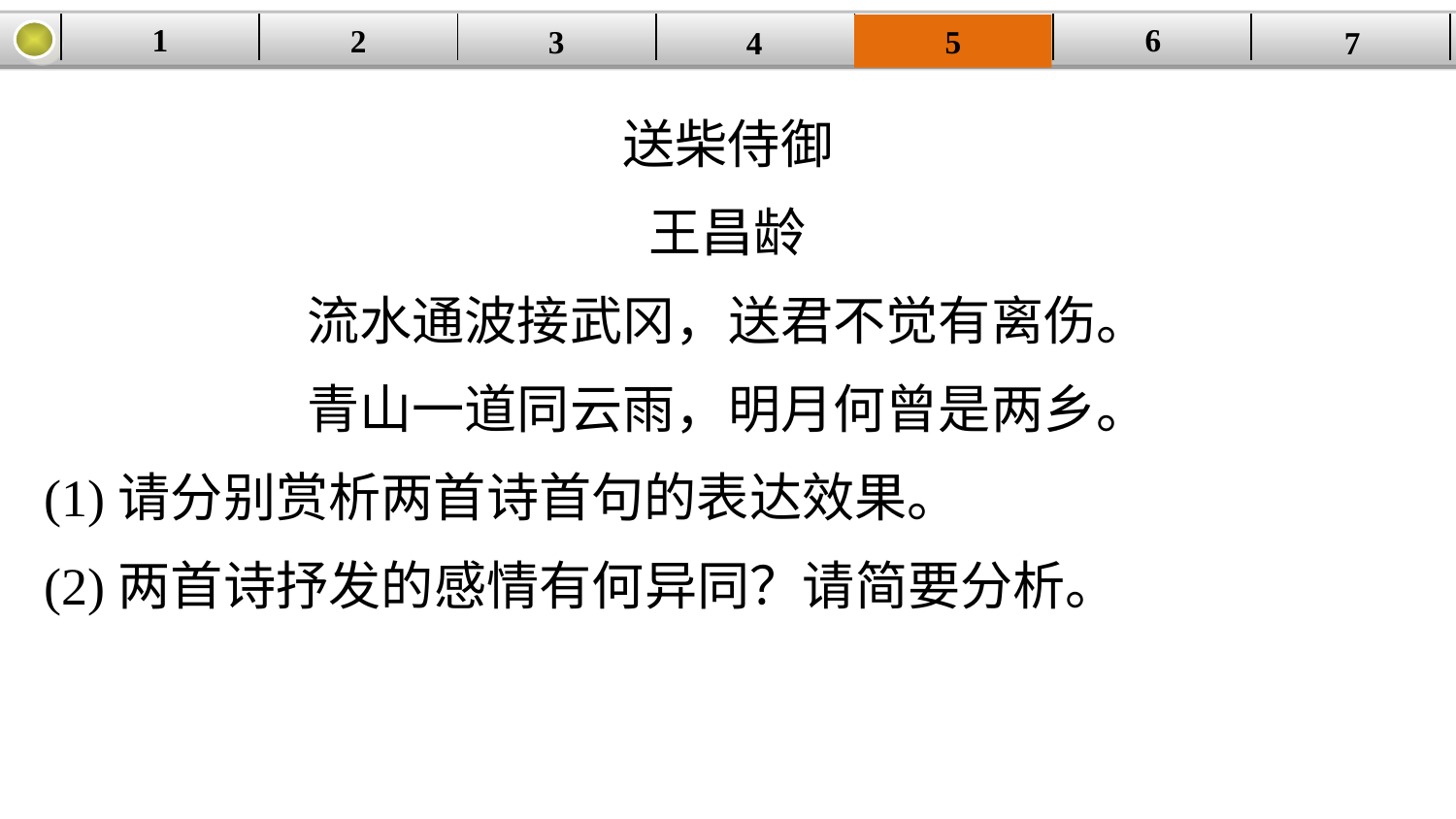

1
6
2
|  |  |  |  |  |  |  |
| --- | --- | --- | --- | --- | --- | --- |
3
5
7
4

送柴侍御
王昌龄
流水通波接武冈，送君不觉有离伤。
青山一道同云雨，明月何曾是两乡。
(1)请分别赏析两首诗首句的表达效果。
(2)两首诗抒发的感情有何异同？请简要分析。